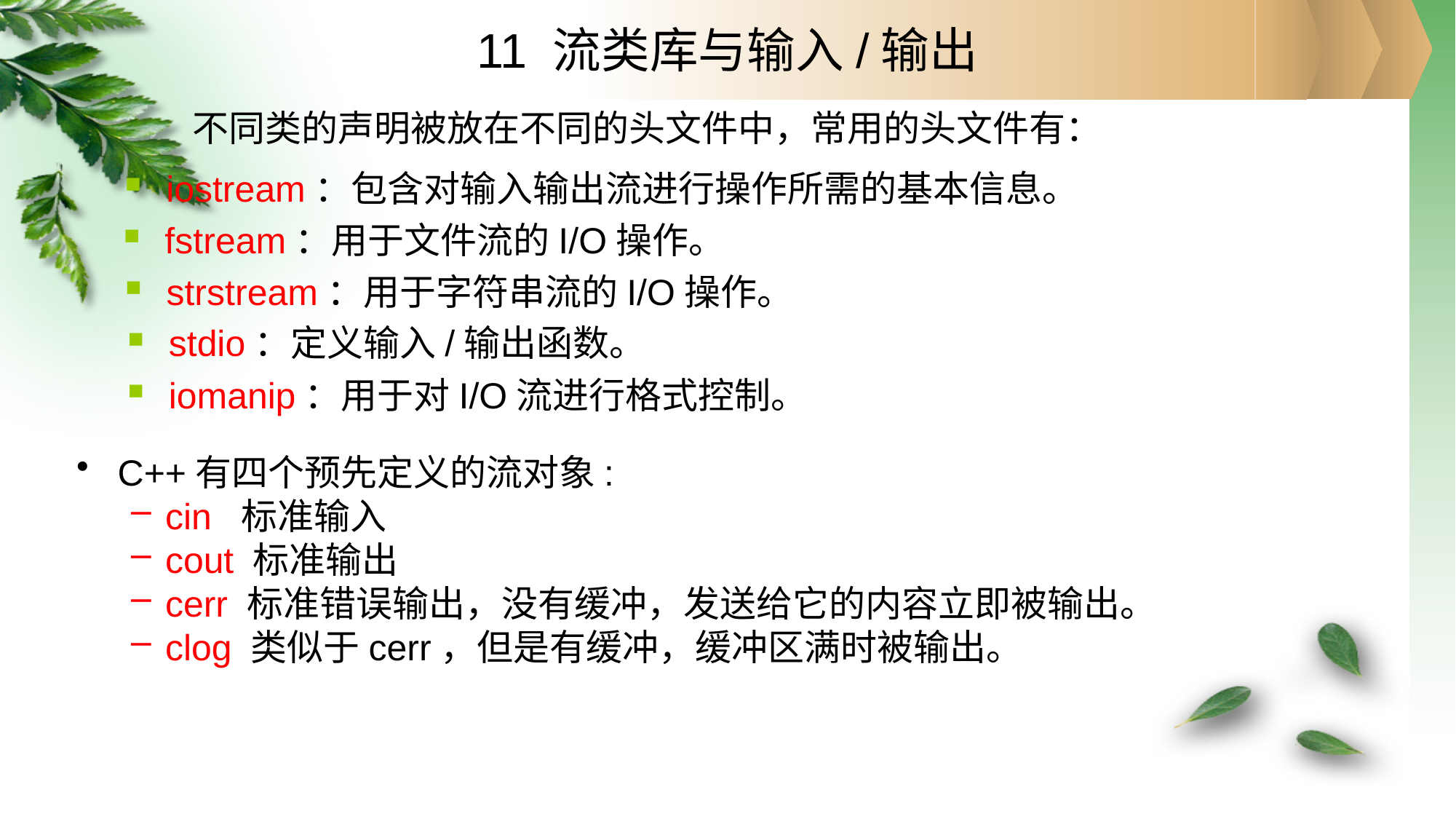

11 流类库与输入/输出
		不同类的声明被放在不同的头文件中，常用的头文件有：

iostream：包含对输入输出流进行操作所需的基本信息。
fstream：用于文件流的I/O操作。
strstream：用于字符串流的I/O操作。
stdio：定义输入/输出函数。
iomanip：用于对I/O流进行格式控制。
C++有四个预先定义的流对象:
cin  标准输入
cout 标准输出
cerr 标准错误输出，没有缓冲，发送给它的内容立即被输出。
clog 类似于cerr，但是有缓冲，缓冲区满时被输出。